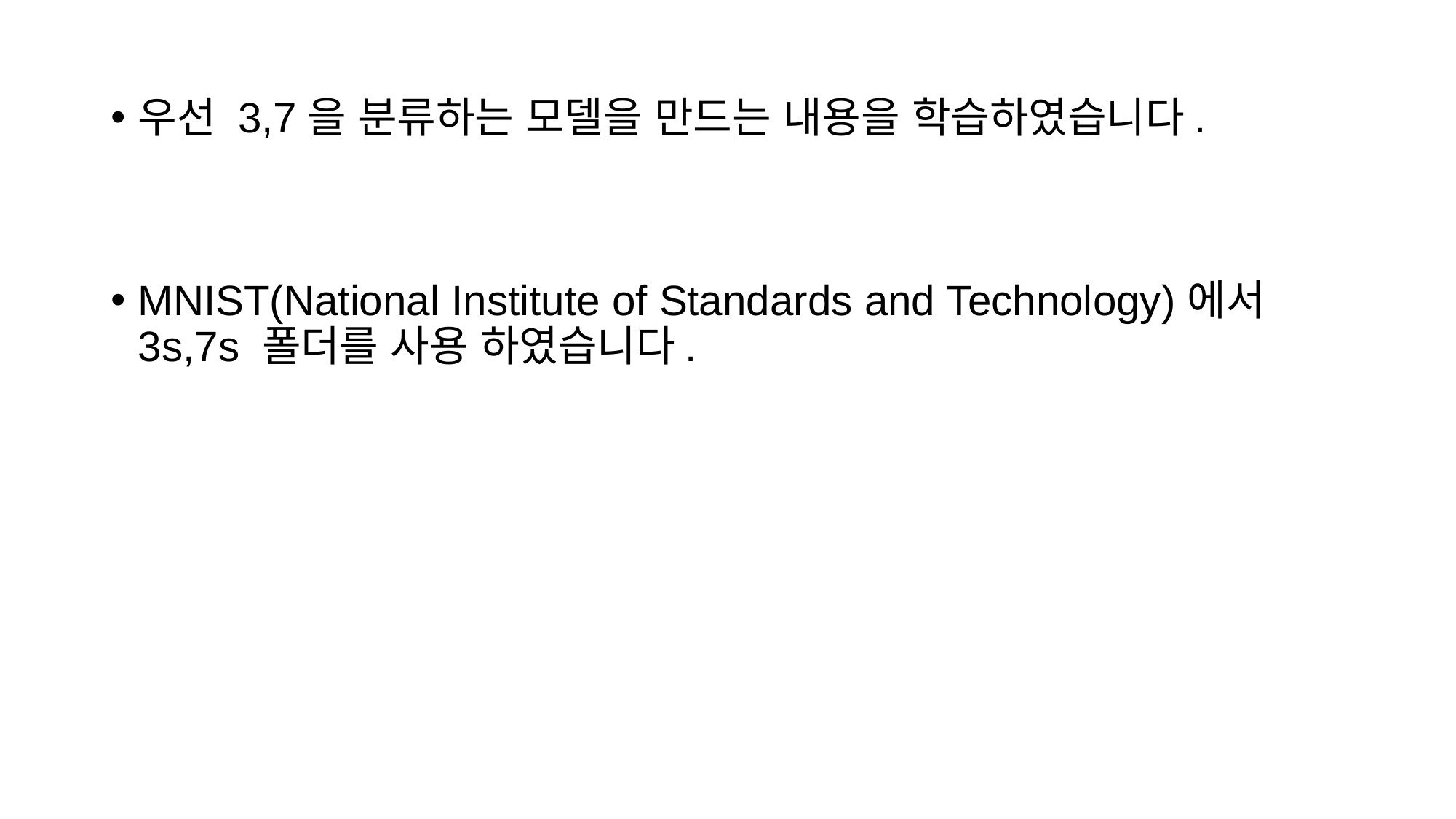

우선 3,7을 분류하는 모델을 만드는 내용을 학습하였습니다.

MNIST(National Institute of Standards and Technology)에서 3s,7s 폴더를 사용 하였습니다.